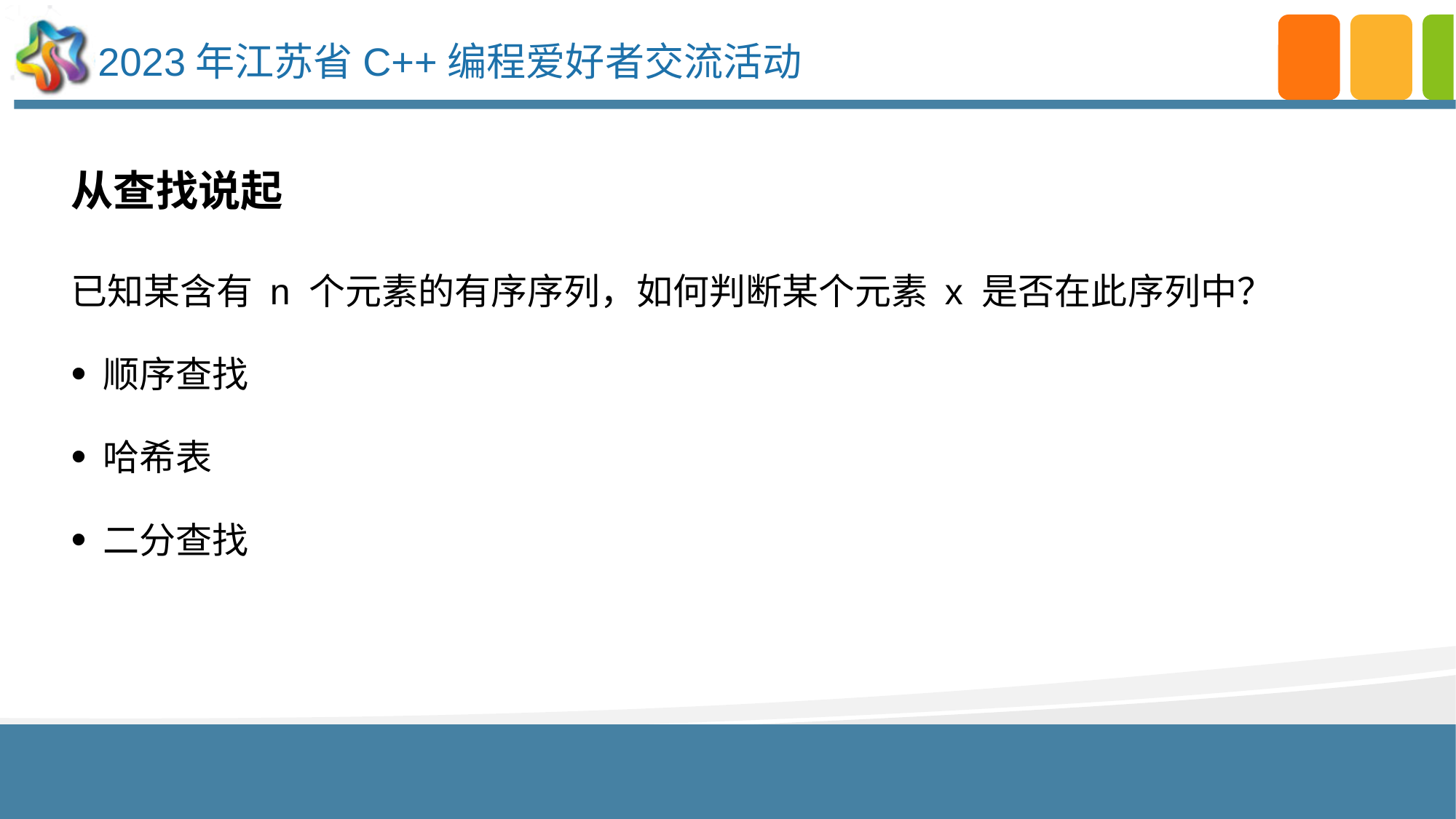

从查找说起
已知某含有 n 个元素的有序序列，如何判断某个元素 x 是否在此序列中？
 顺序查找
 哈希表
 二分查找